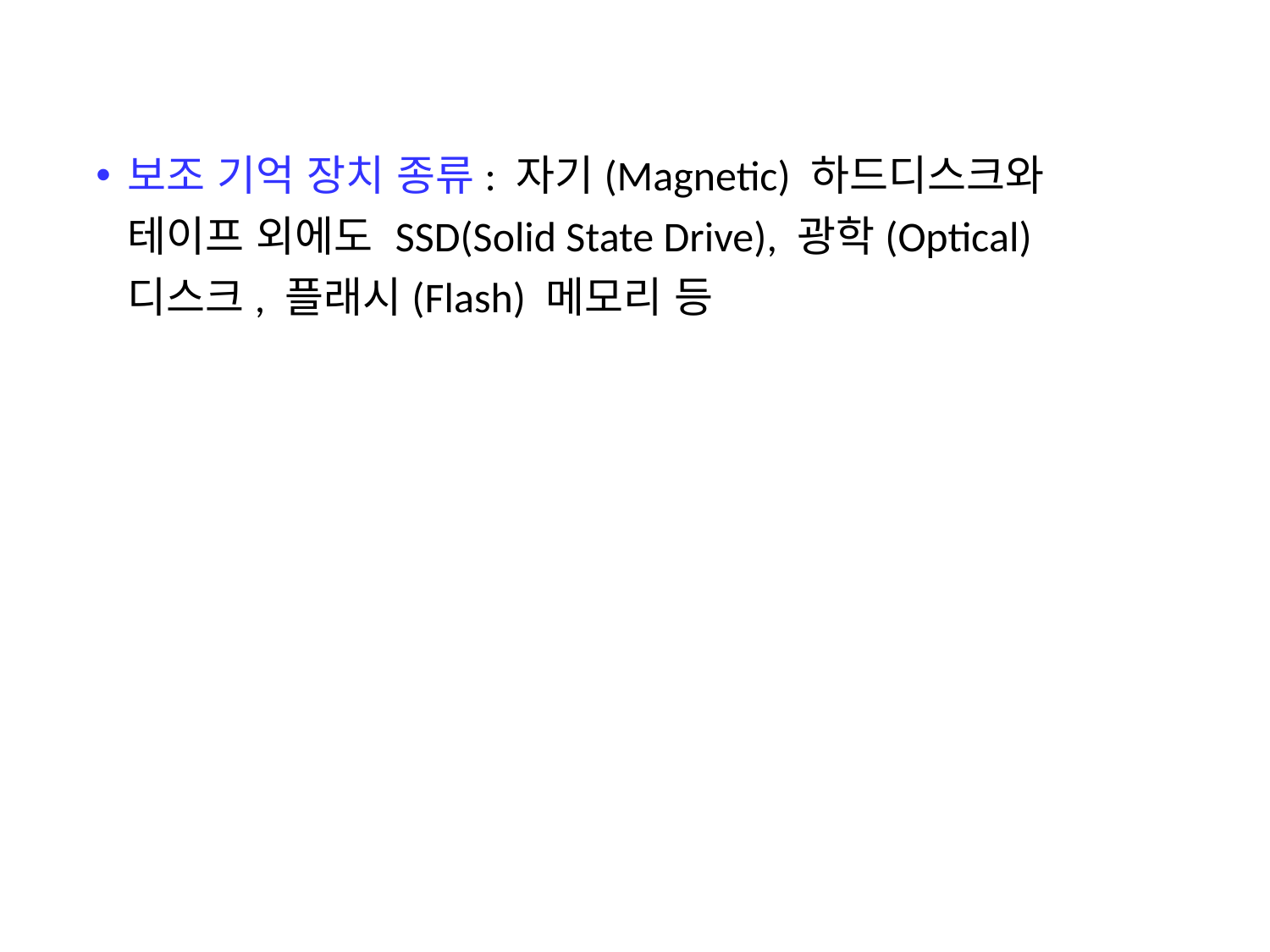

보조 기억 장치 종류: 자기(Magnetic) 하드디스크와 테이프 외에도 SSD(Solid State Drive), 광학(Optical) 디스크, 플래시(Flash) 메모리 등